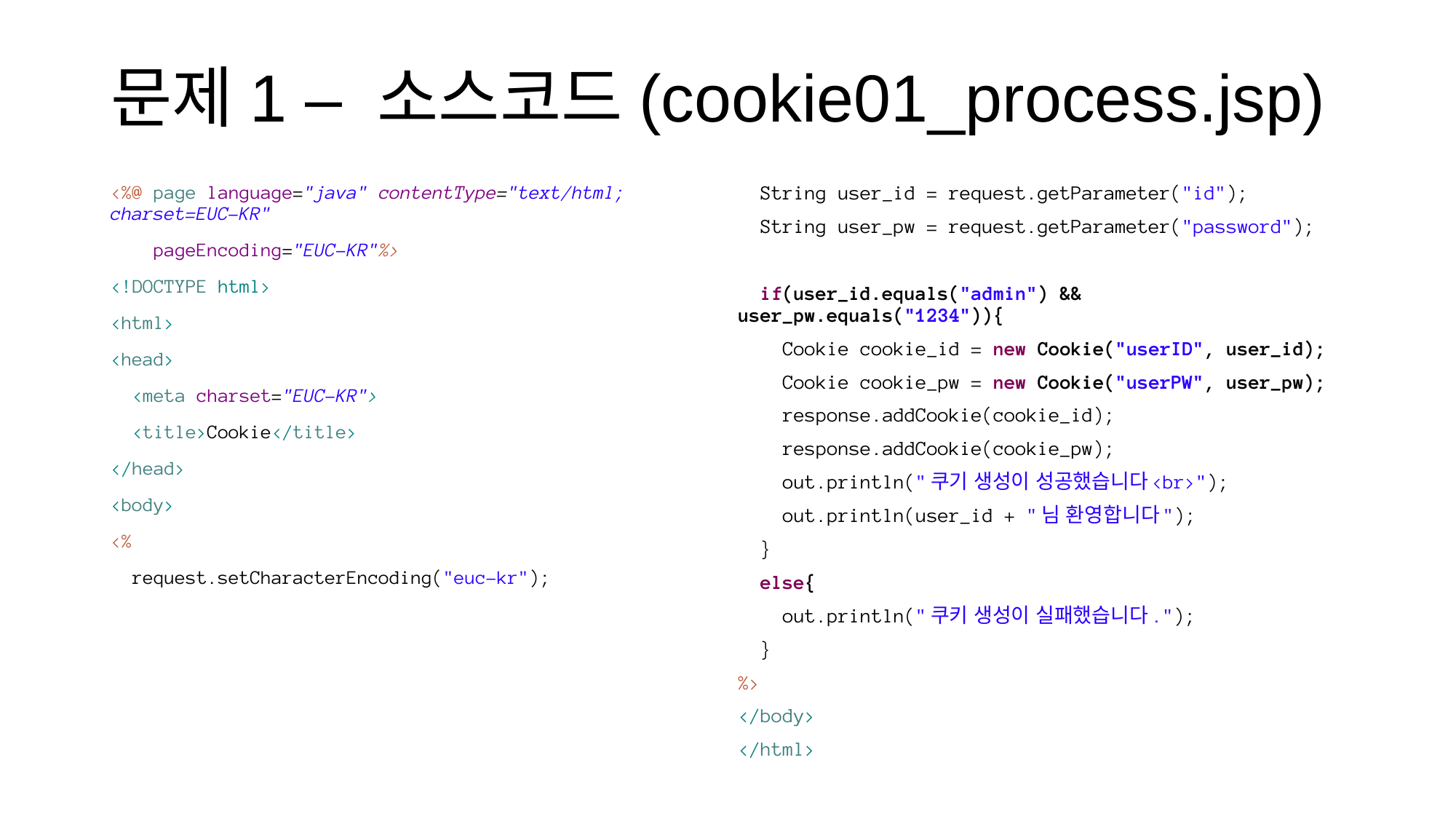

# 문제1 – 소스코드(cookie01_process.jsp)
<%@ page language="java" contentType="text/html; charset=EUC-KR"
    pageEncoding="EUC-KR"%>
<!DOCTYPE html>
<html>
<head>
  <meta charset="EUC-KR">
  <title>Cookie</title>
</head>
<body>
<%
  request.setCharacterEncoding("euc-kr");
  String user_id = request.getParameter("id");
  String user_pw = request.getParameter("password");

  if(user_id.equals("admin") && user_pw.equals("1234")){
    Cookie cookie_id = new Cookie("userID", user_id);
    Cookie cookie_pw = new Cookie("userPW", user_pw);
    response.addCookie(cookie_id);
    response.addCookie(cookie_pw);
    out.println("쿠기 생성이 성공했습니다<br>");
    out.println(user_id + "님 환영합니다");
  }
  else{
    out.println("쿠키 생성이 실패했습니다.");
  }
%>
</body>
</html>